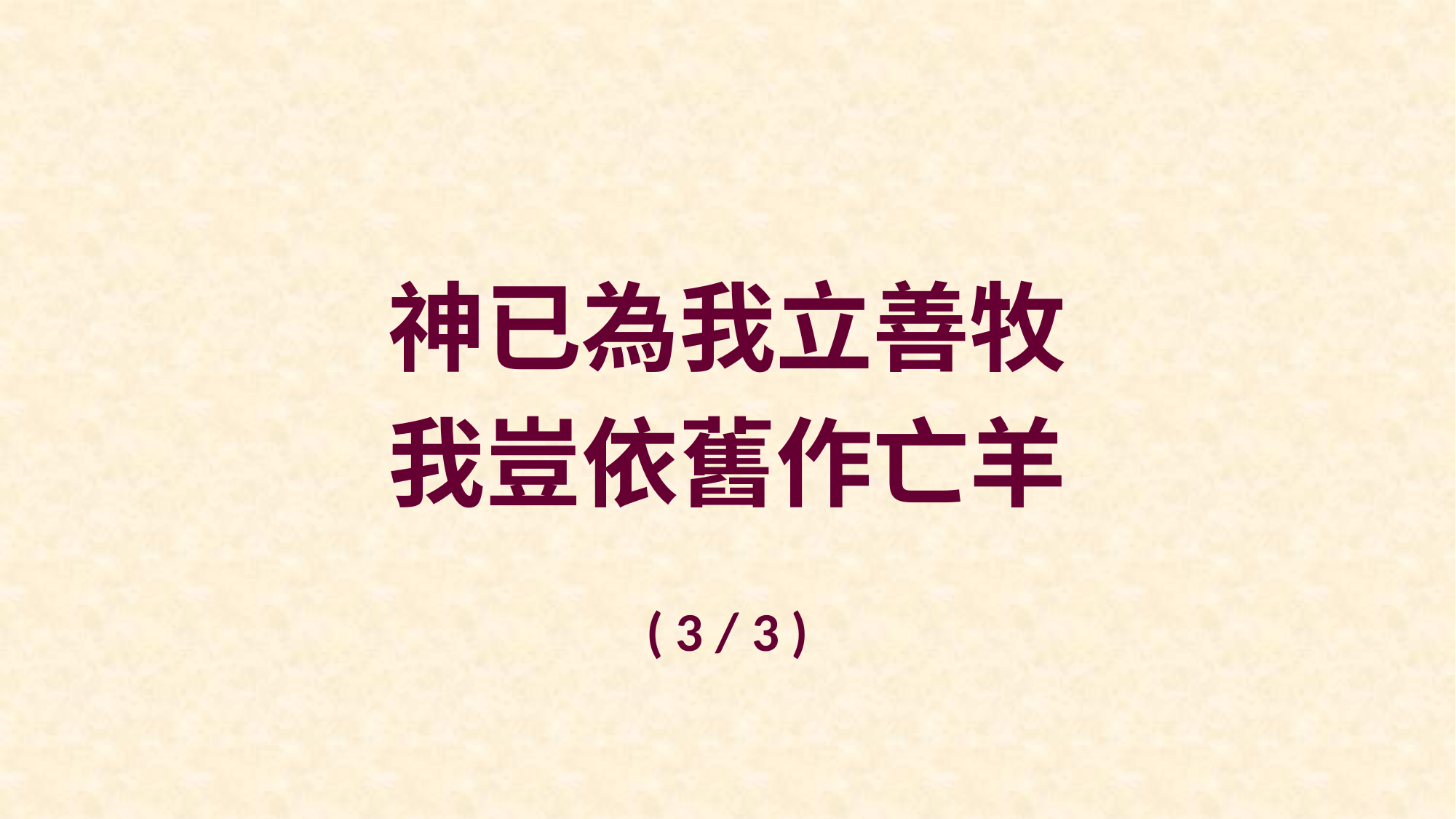

神已為我立善牧
我豈依舊作亡羊
( 3 / 3 )